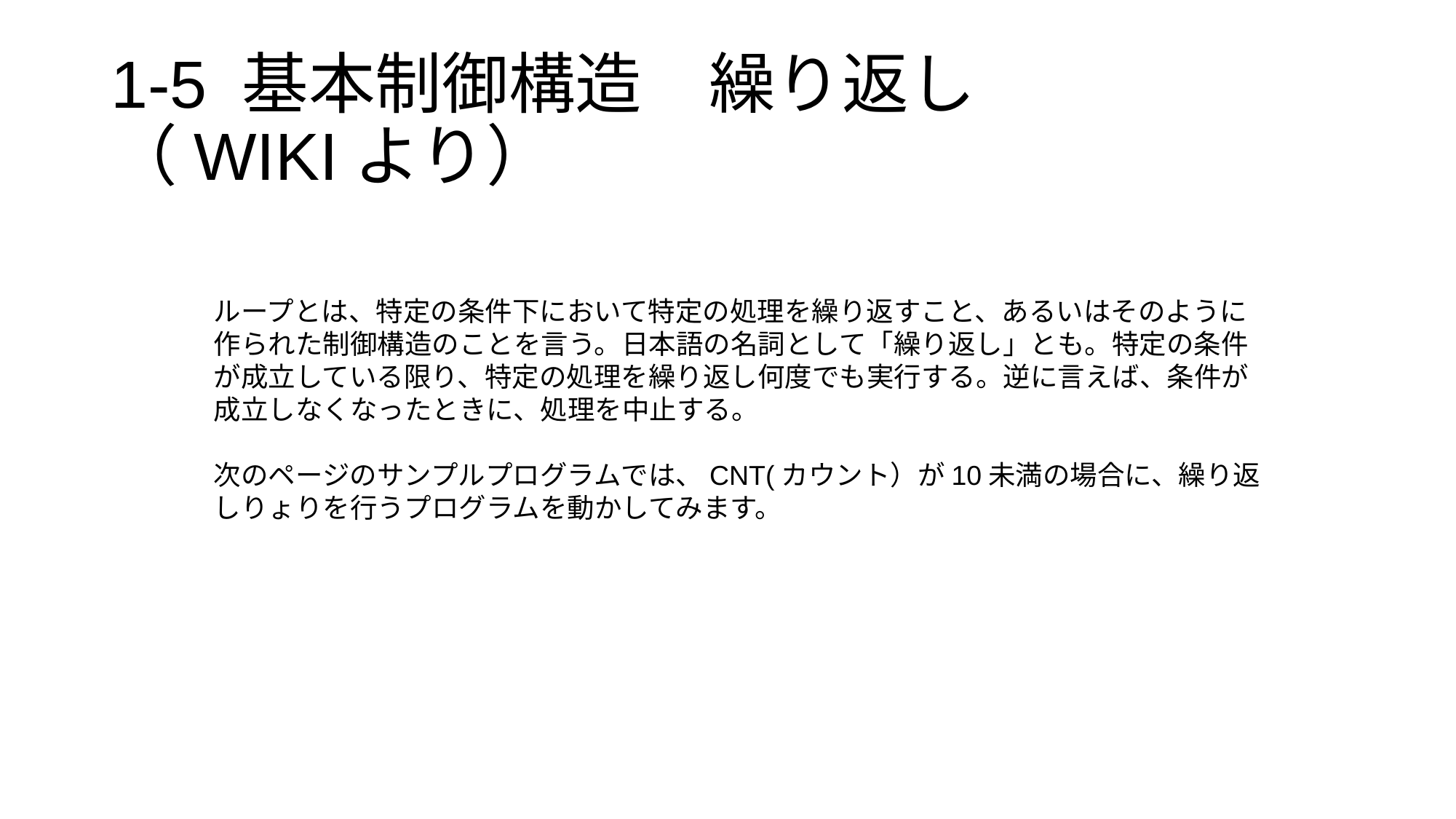

# 1-5 基本制御構造　繰り返し　 （WIKIより）
ループとは、特定の条件下において特定の処理を繰り返すこと、あるいはそのように作られた制御構造のことを言う。日本語の名詞として「繰り返し」とも。特定の条件が成立している限り、特定の処理を繰り返し何度でも実行する。逆に言えば、条件が成立しなくなったときに、処理を中止する。

次のページのサンプルプログラムでは、CNT(カウント）が10未満の場合に、繰り返しりょりを行うプログラムを動かしてみます。